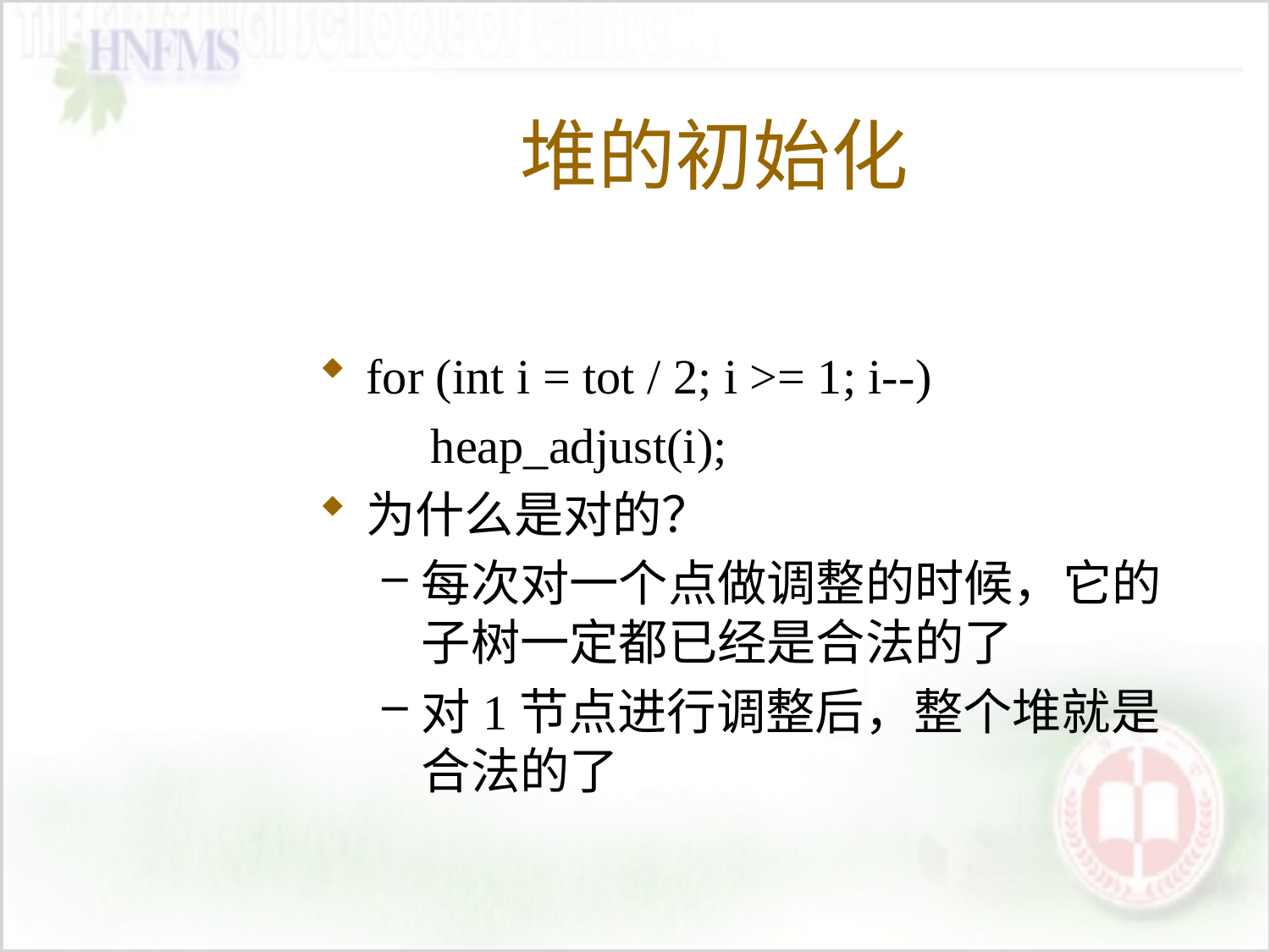

# 堆的初始化
for (int i = tot / 2; i >= 1; i--)
    heap_adjust(i);
为什么是对的？
每次对一个点做调整的时候，它的子树一定都已经是合法的了
对1节点进行调整后，整个堆就是合法的了